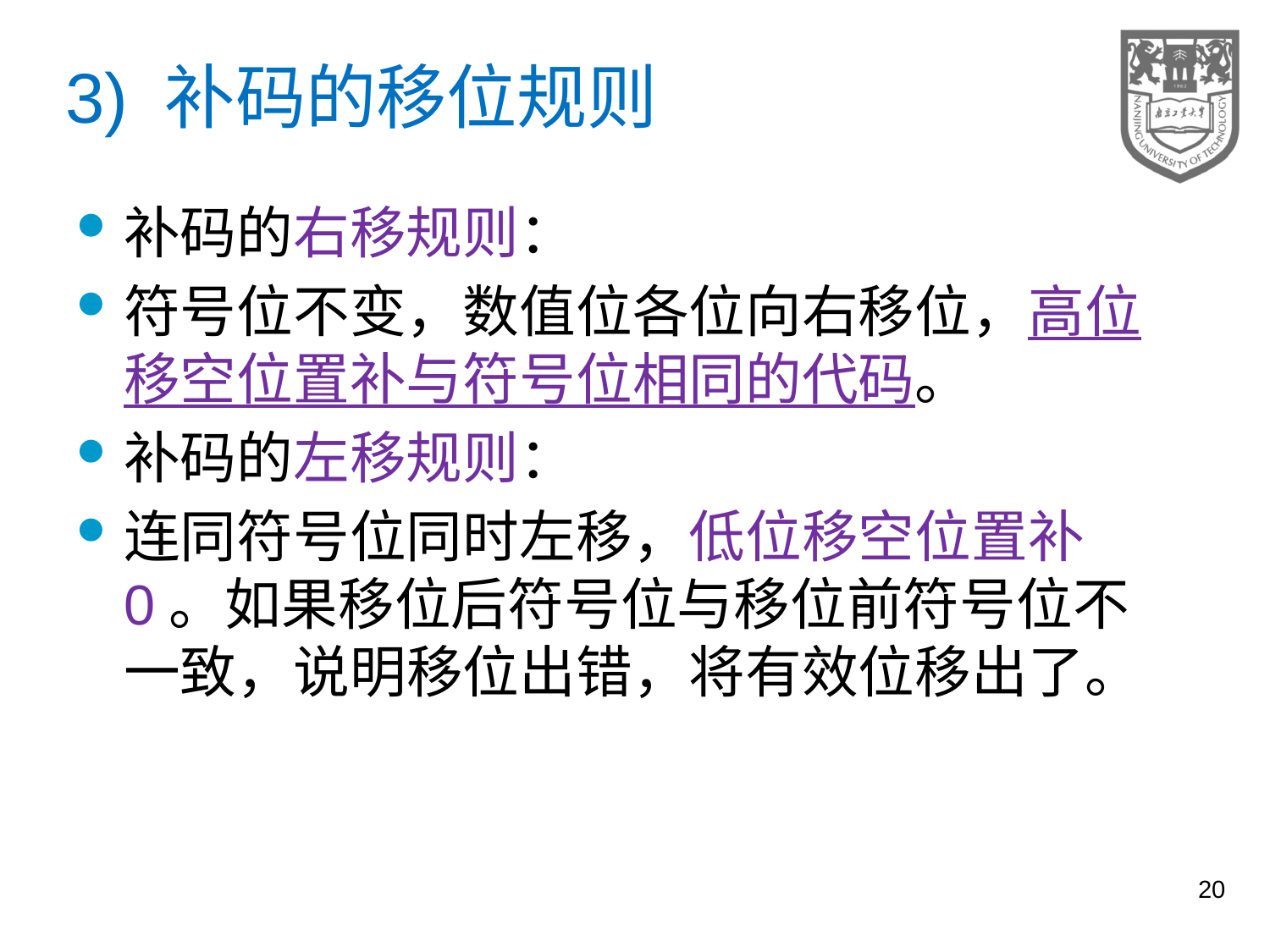

# 3) 补码的移位规则
补码的右移规则：
符号位不变，数值位各位向右移位，高位移空位置补与符号位相同的代码。
补码的左移规则：
连同符号位同时左移，低位移空位置补0。如果移位后符号位与移位前符号位不一致，说明移位出错，将有效位移出了。
20